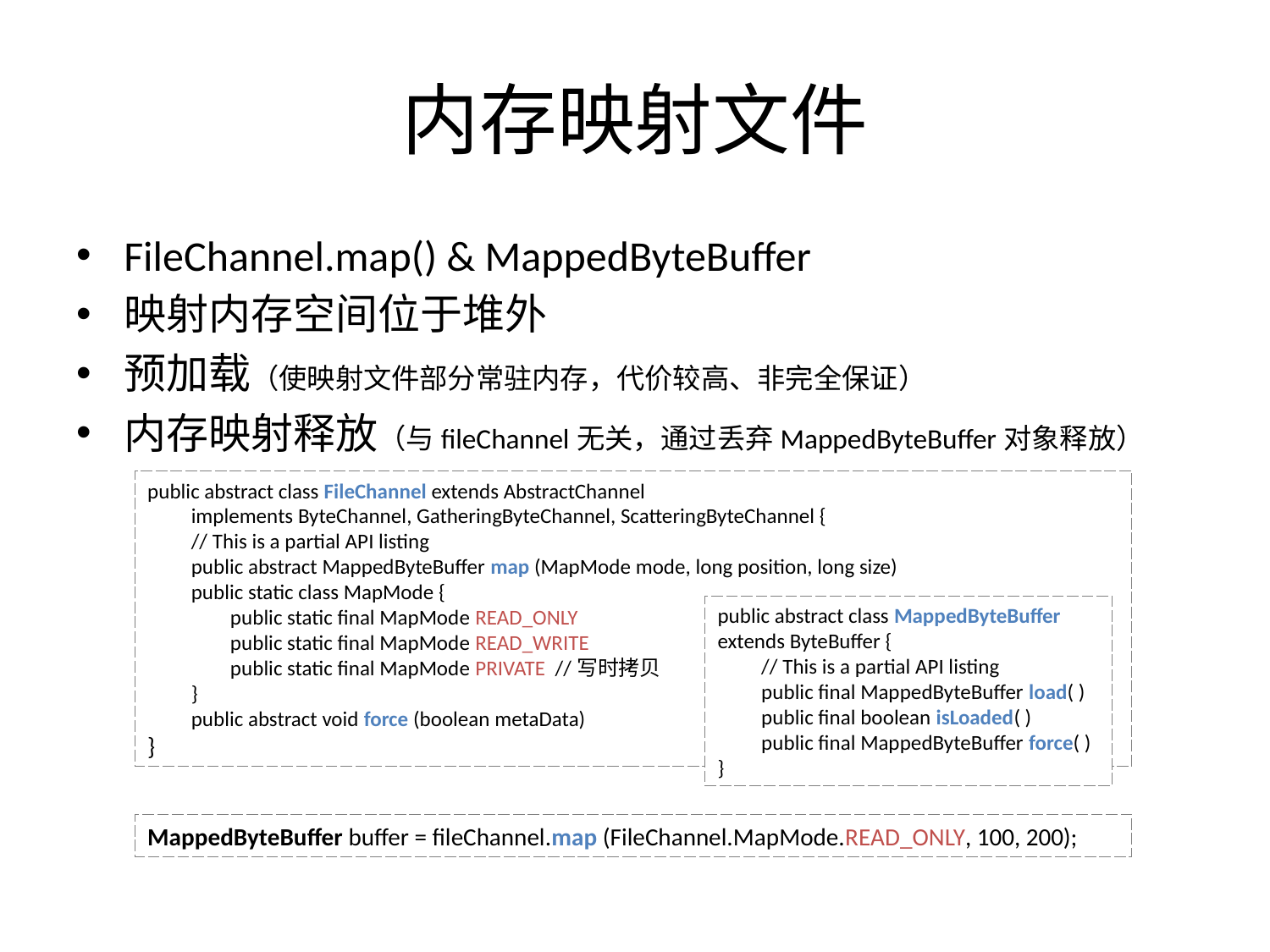

# 内存映射文件
FileChannel.map() & MappedByteBuffer
映射内存空间位于堆外
预加载（使映射文件部分常驻内存，代价较高、非完全保证）
内存映射释放（与fileChannel无关，通过丢弃MappedByteBuffer对象释放）
public abstract class FileChannel extends AbstractChannel
         implements ByteChannel, GatheringByteChannel, ScatteringByteChannel {
         // This is a partial API listing
         public abstract MappedByteBuffer map (MapMode mode, long position, long size)
         public static class MapMode {
                 public static final MapMode READ_ONLY
                 public static final MapMode READ_WRITE
                 public static final MapMode PRIVATE  //写时拷贝
         }
         public abstract void force (boolean metaData)
}
public abstract class MappedByteBuffer
extends ByteBuffer {
         // This is a partial API listing
         public final MappedByteBuffer load( )
         public final boolean isLoaded( )
         public final MappedByteBuffer force( )
}
MappedByteBuffer buffer = fileChannel.map (FileChannel.MapMode.READ_ONLY, 100, 200);